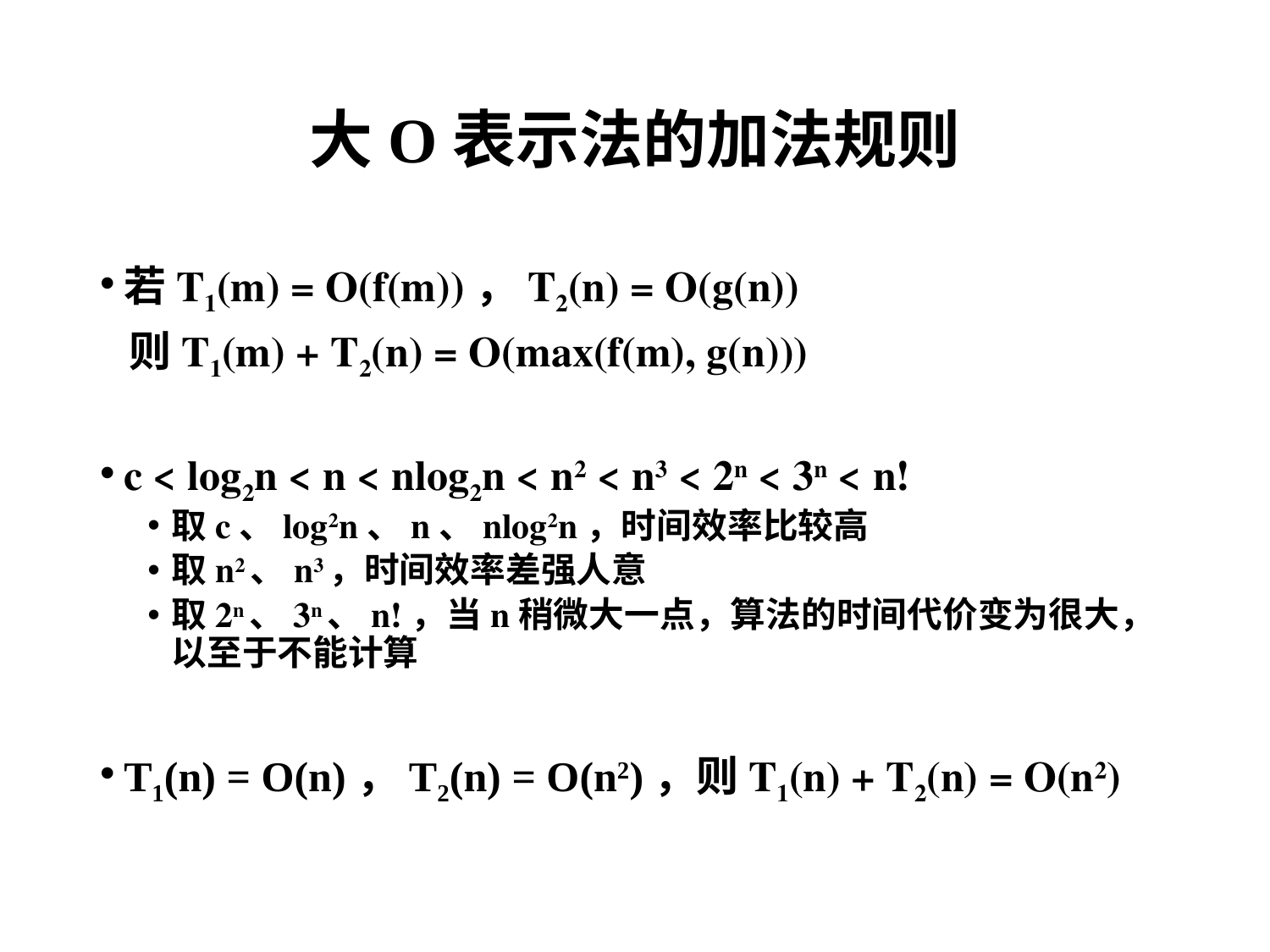

# 大O表示法的加法规则
若T1(m) = O(f(m))，T2(n) = O(g(n))
  则T1(m) + T2(n) = O(max(f(m), g(n)))

c < log2n < n < nlog2n < n2 < n3 < 2n < 3n < n!
取c、log2n、n、nlog2n，时间效率比较高
取n2、n3，时间效率差强人意
取2n、3n、n!，当n稍微大一点，算法的时间代价变为很大，以至于不能计算

T1(n) = O(n)，T2(n) = O(n2)，则T1(n) + T2(n) = O(n2)